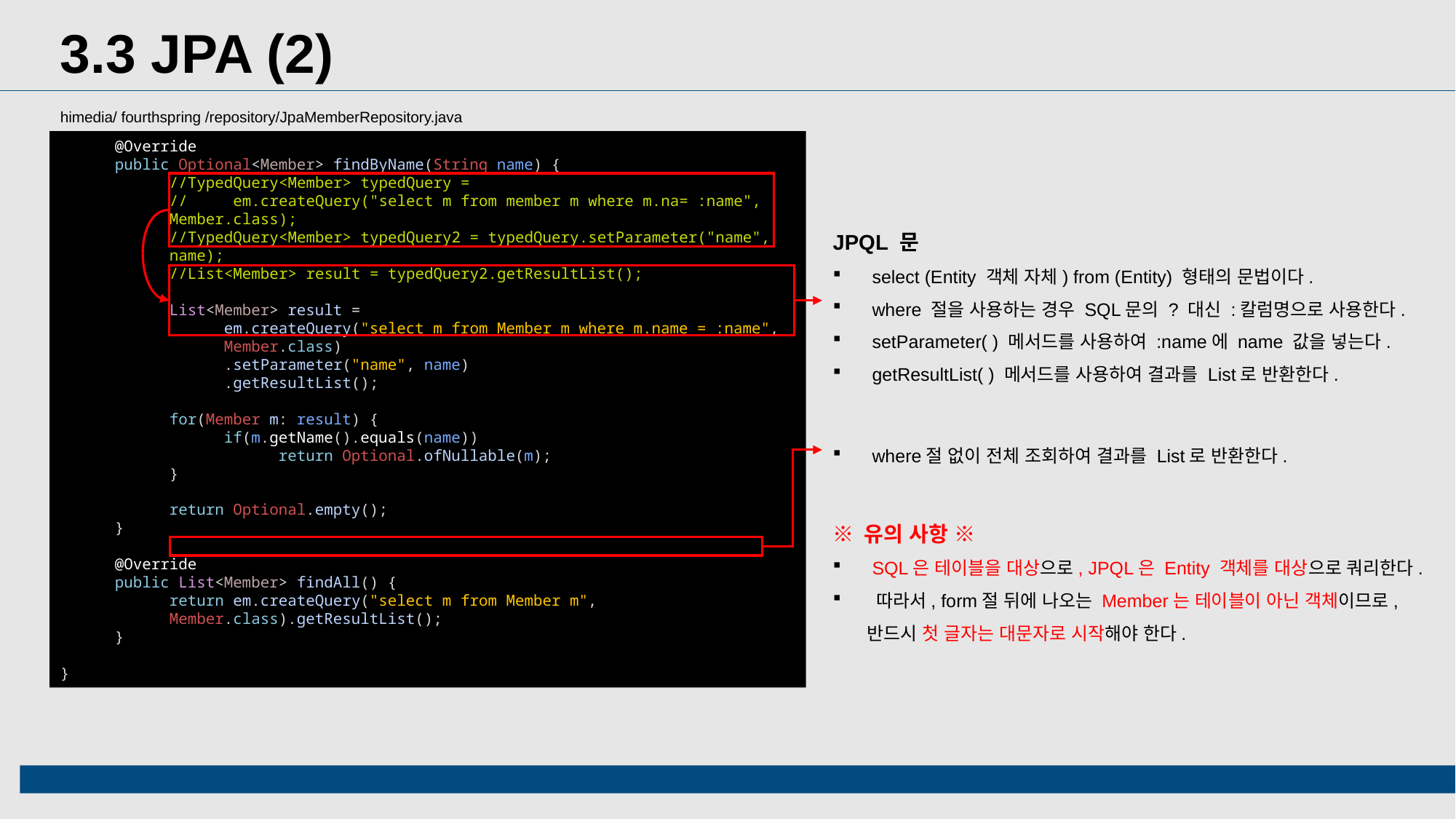

3.3 JPA (2)
himedia/ fourthspring /repository/JpaMemberRepository.java
@Override
public Optional<Member> findByName(String name) {
//TypedQuery<Member> typedQuery =
//     em.createQuery("select m from member m where m.na= :name", Member.class);
//TypedQuery<Member> typedQuery2 = typedQuery.setParameter("name", name);
//List<Member> result = typedQuery2.getResultList();

List<Member> result =
em.createQuery("select m from Member m where m.name = :name", Member.class)
.setParameter("name", name)
.getResultList();

for(Member m: result) {
if(m.getName().equals(name))
return Optional.ofNullable(m);
}

return Optional.empty();
}

@Override
public List<Member> findAll() {
return em.createQuery("select m from Member m", Member.class).getResultList();
}

}

JPQL 문
 select (Entity 객체 자체) from (Entity) 형태의 문법이다.
 where 절을 사용하는 경우 SQL문의 ? 대신 :칼럼명으로 사용한다.
 setParameter( ) 메서드를 사용하여 :name에 name 값을 넣는다.
 getResultList( ) 메서드를 사용하여 결과를 List로 반환한다.

 where절 없이 전체 조회하여 결과를 List로 반환한다.
※ 유의 사항 ※
 SQL은 테이블을 대상으로, JPQL은 Entity 객체를 대상으로 쿼리한다.
 따라서, form절 뒤에 나오는 Member는 테이블이 아닌 객체이므로, 반드시 첫 글자는 대문자로 시작해야 한다.